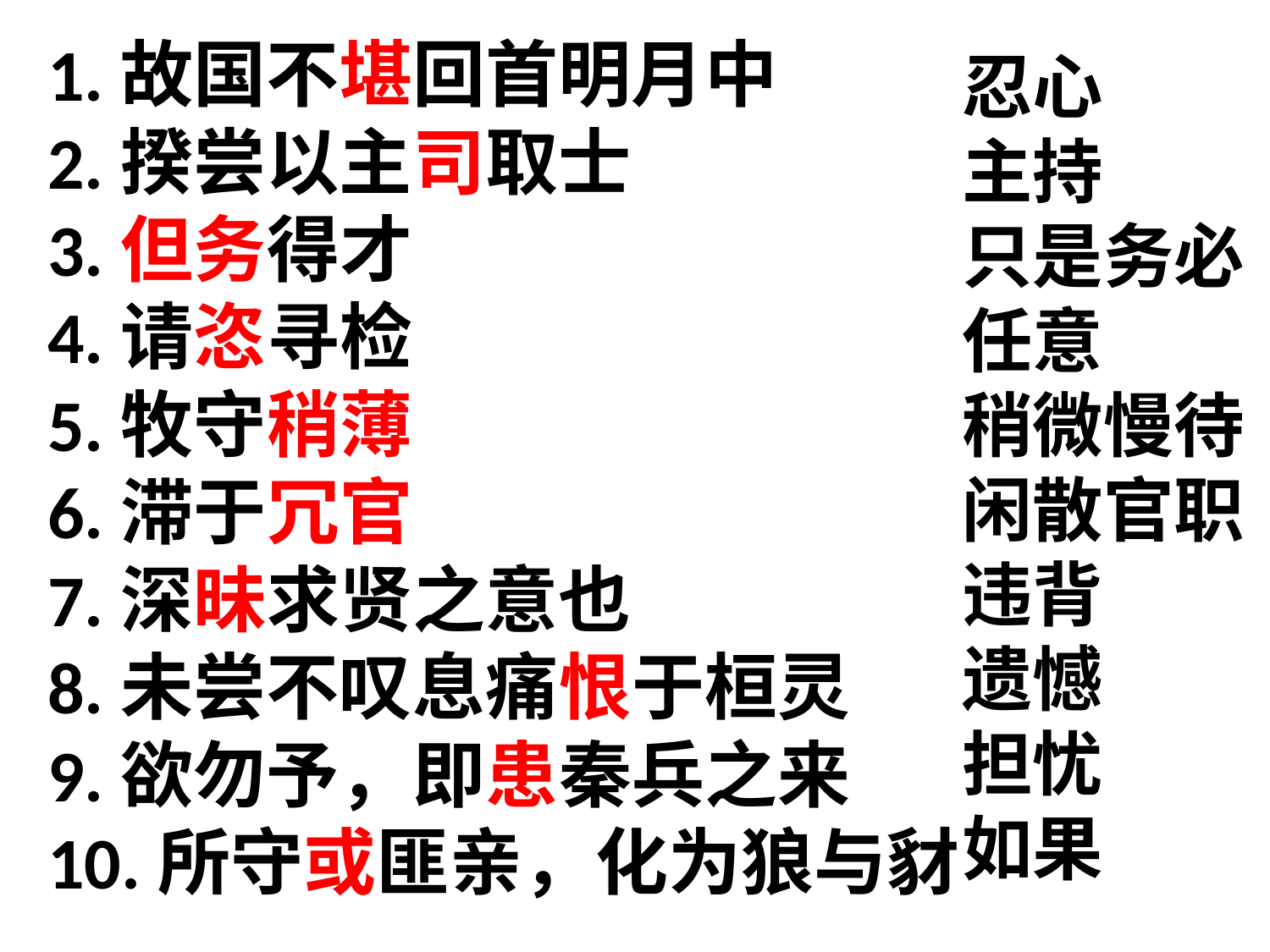

# 1.故国不堪回首明月中 2.揆尝以主司取士 3.但务得才 4.请恣寻检 5.牧守稍薄 6.滞于冗官 7.深昧求贤之意也 8.未尝不叹息痛恨于桓灵 9.欲勿予，即患秦兵之来 10.所守或匪亲，化为狼与豺
忍心
主持
只是务必
任意
稍微慢待
闲散官职
违背
遗憾
担忧
如果